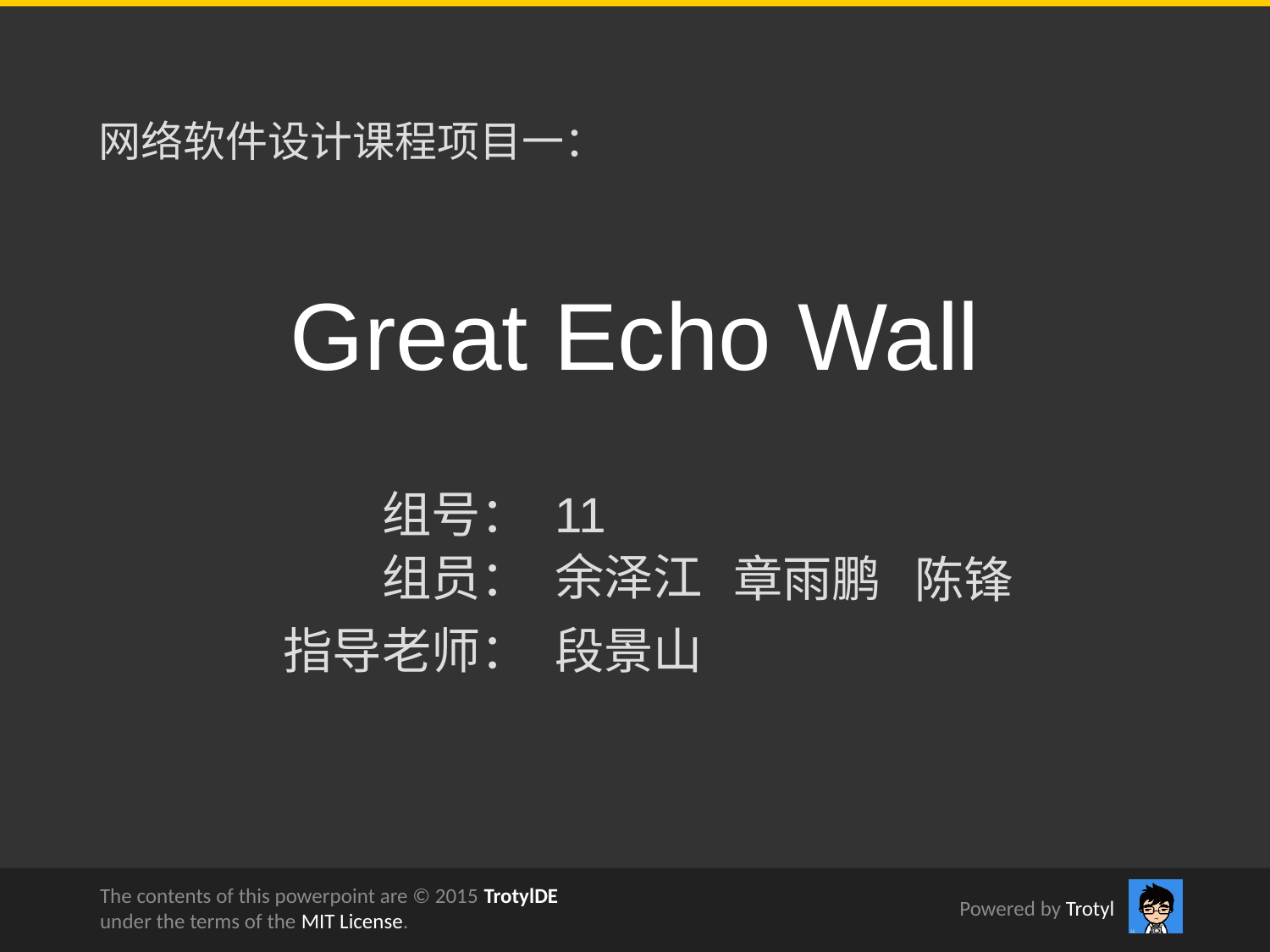

网络软件设计课程项目一：
Great Echo Wall
组号：
11
余泽江
组员：
章雨鹏
陈锋
指导老师：
段景山